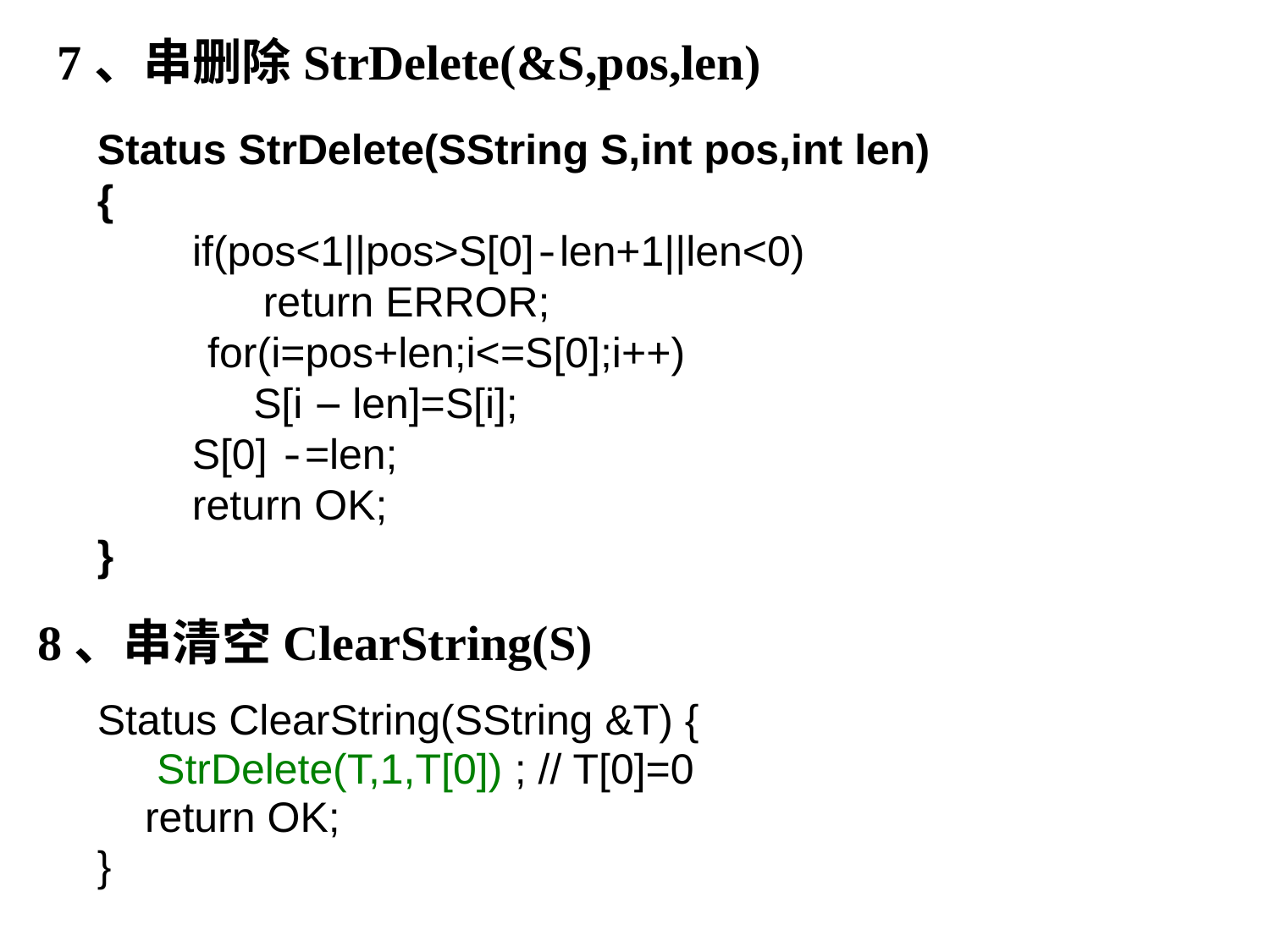

7、串删除StrDelete(&S,pos,len)
Status StrDelete(SString S,int pos,int len)
{
　　if(pos<1||pos>S[0]-len+1||len<0)
　　　   return ERROR;
     　for(i=pos+len;i<=S[0];i++)
　　　  S[i－len]=S[i];
　　S[0] -=len;
　　return OK;
}
8、串清空ClearString(S)
Status ClearString(SString &T) {
	 StrDelete(T,1,T[0]) ; // T[0]=0
    return OK;
}